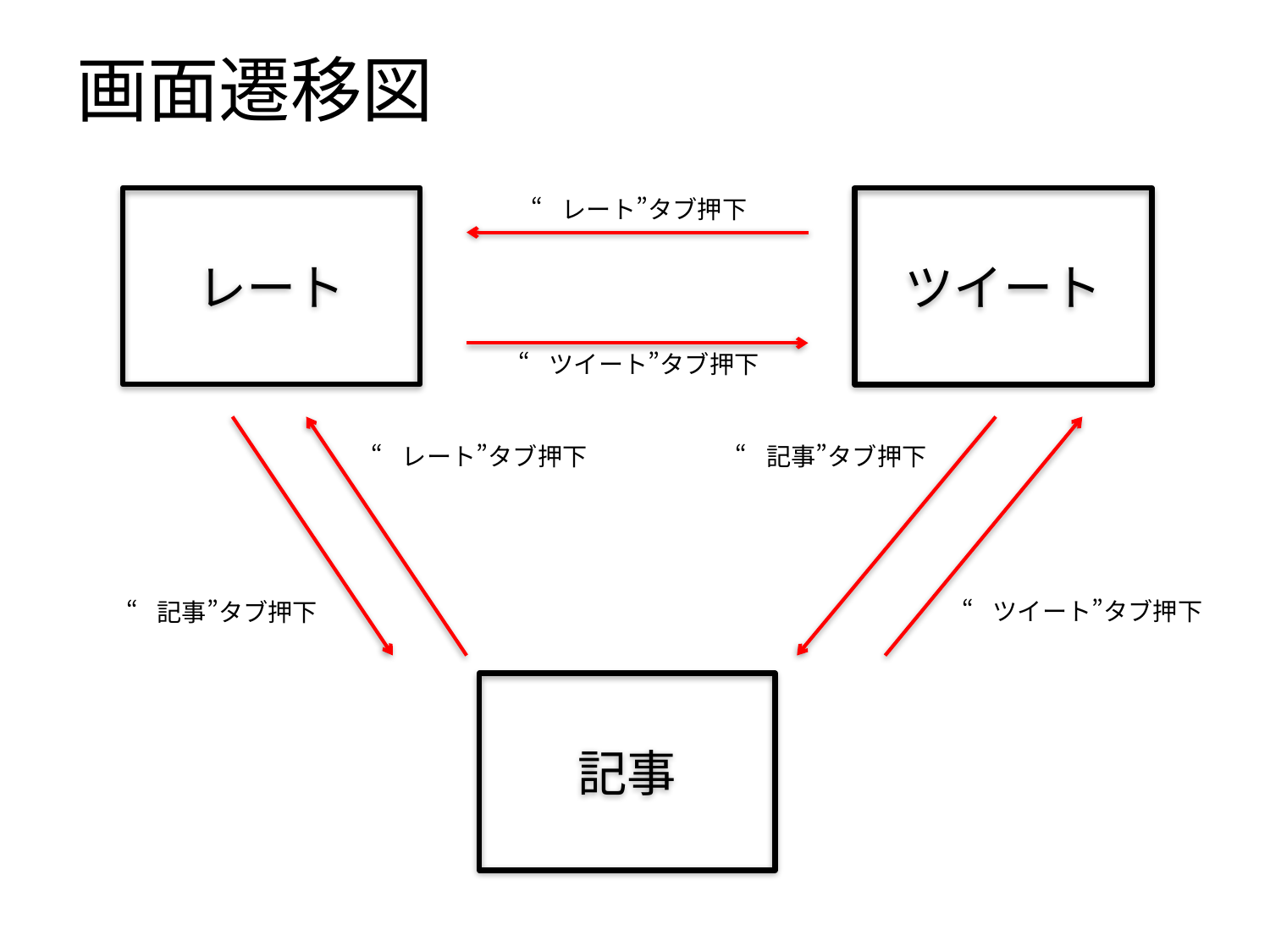

# 画面遷移図
“レート”タブ押下
レート
ツイート
“ツイート”タブ押下
“レート”タブ押下
“記事”タブ押下
“ツイート”タブ押下
“記事”タブ押下
記事